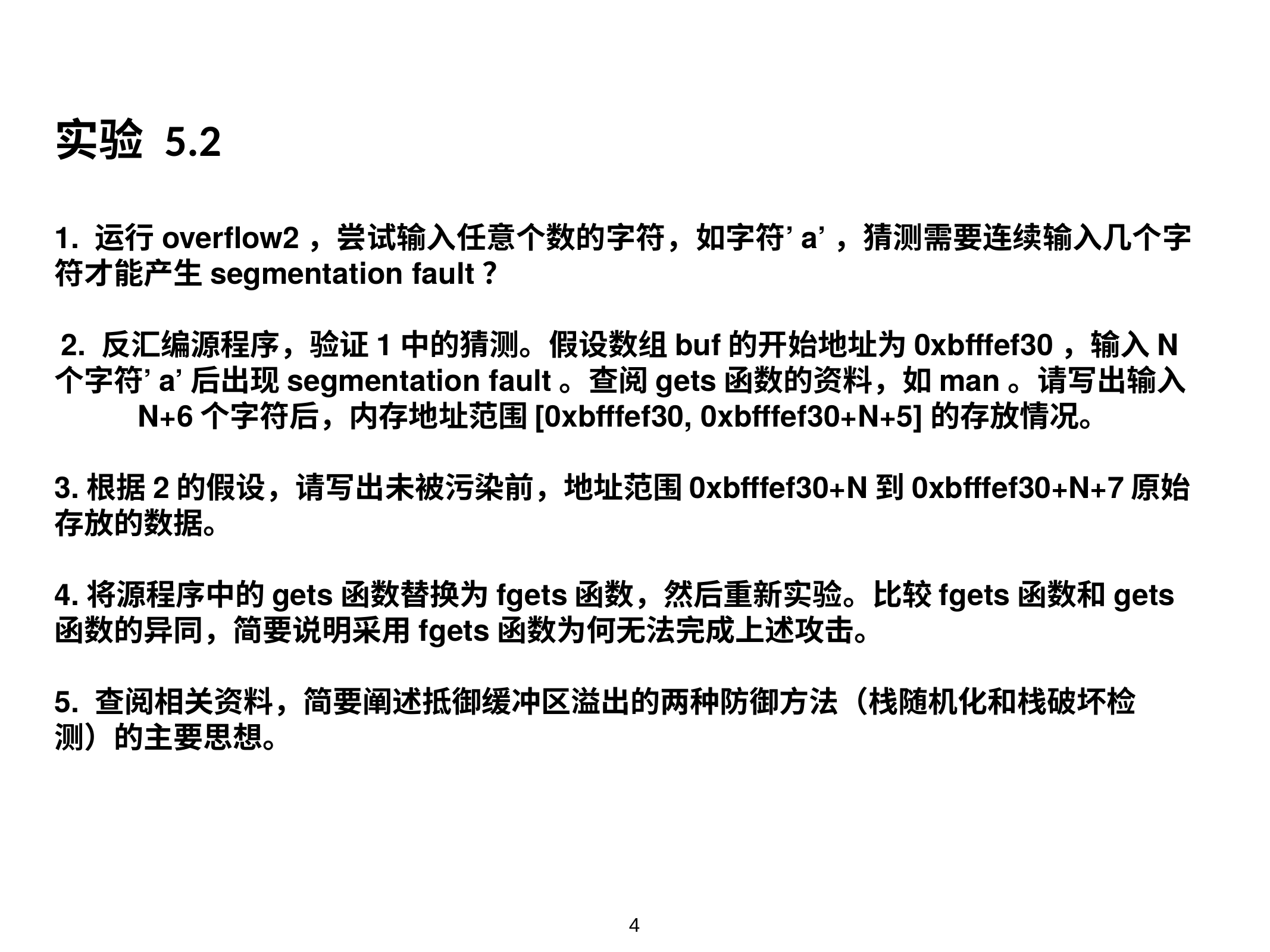

实验 5.2

1. 运行overflow2，尝试输入任意个数的字符，如字符’a’，猜测需要连续输入几个字符才能产生segmentation fault？

2. 反汇编源程序，验证1中的猜测。假设数组buf的开始地址为0xbfffef30，输入N个字符’a’后出现segmentation fault。查阅gets函数的资料，如man。请写出输入N+6个字符后，内存地址范围[0xbfffef30, 0xbfffef30+N+5]的存放情况。

3.根据2的假设，请写出未被污染前，地址范围0xbfffef30+N到0xbfffef30+N+7原始存放的数据。

4.将源程序中的gets函数替换为fgets函数，然后重新实验。比较fgets函数和gets函数的异同，简要说明采用fgets函数为何无法完成上述攻击。

5. 查阅相关资料，简要阐述抵御缓冲区溢出的两种防御方法（栈随机化和栈破坏检测）的主要思想。
4